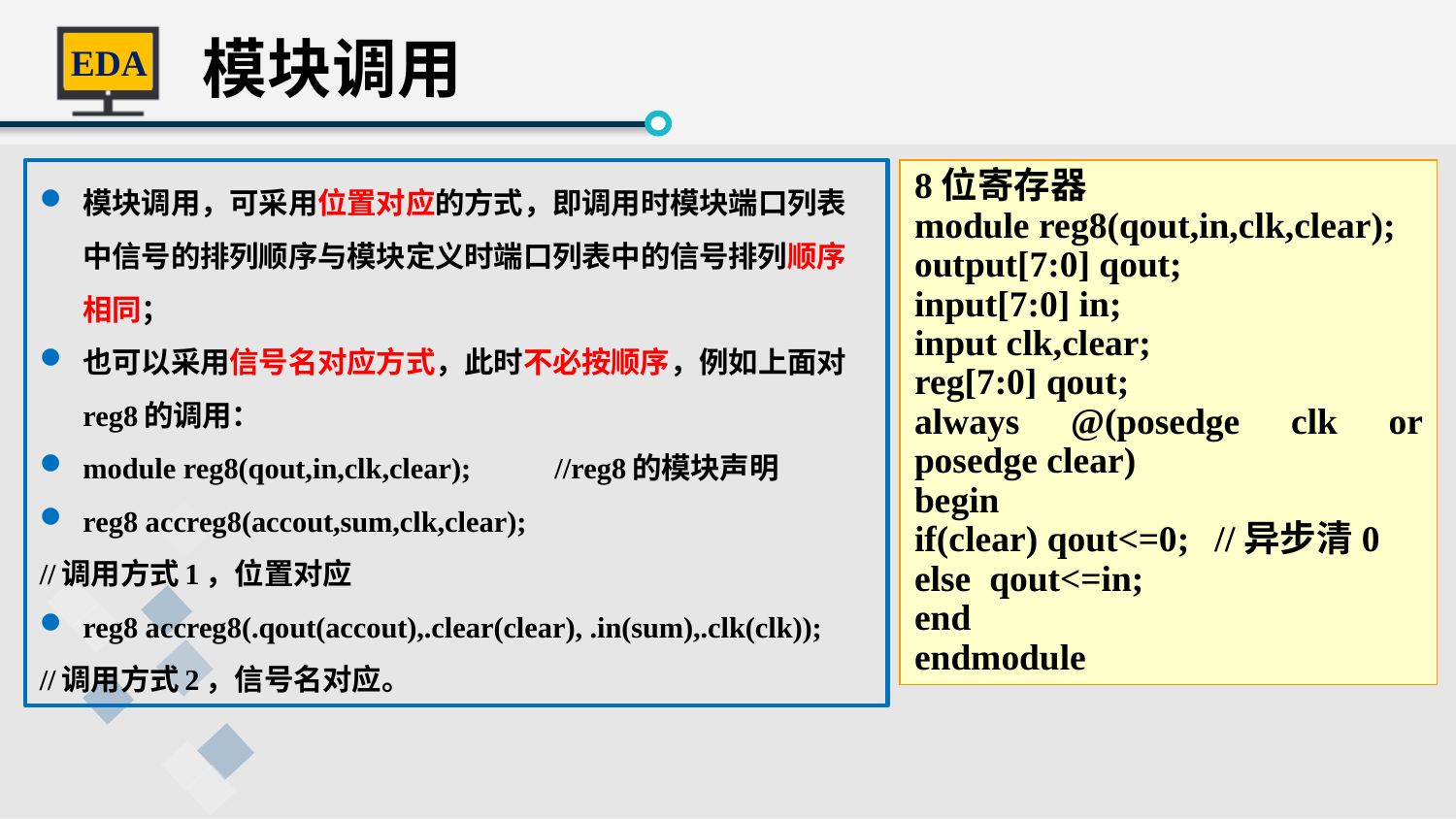

模块调用
模块调用，可采用位置对应的方式，即调用时模块端口列表中信号的排列顺序与模块定义时端口列表中的信号排列顺序相同；
也可以采用信号名对应方式，此时不必按顺序，例如上面对reg8的调用：
module reg8(qout,in,clk,clear);	//reg8的模块声明
reg8 accreg8(accout,sum,clk,clear);
//调用方式1，位置对应
reg8 accreg8(.qout(accout),.clear(clear), .in(sum),.clk(clk));
//调用方式2，信号名对应。
8位寄存器
module reg8(qout,in,clk,clear);
output[7:0] qout;
input[7:0] in;
input clk,clear;
reg[7:0] qout;
always @(posedge clk or posedge clear)
begin
if(clear) qout<=0;	 //异步清0
else  qout<=in;
end
endmodule